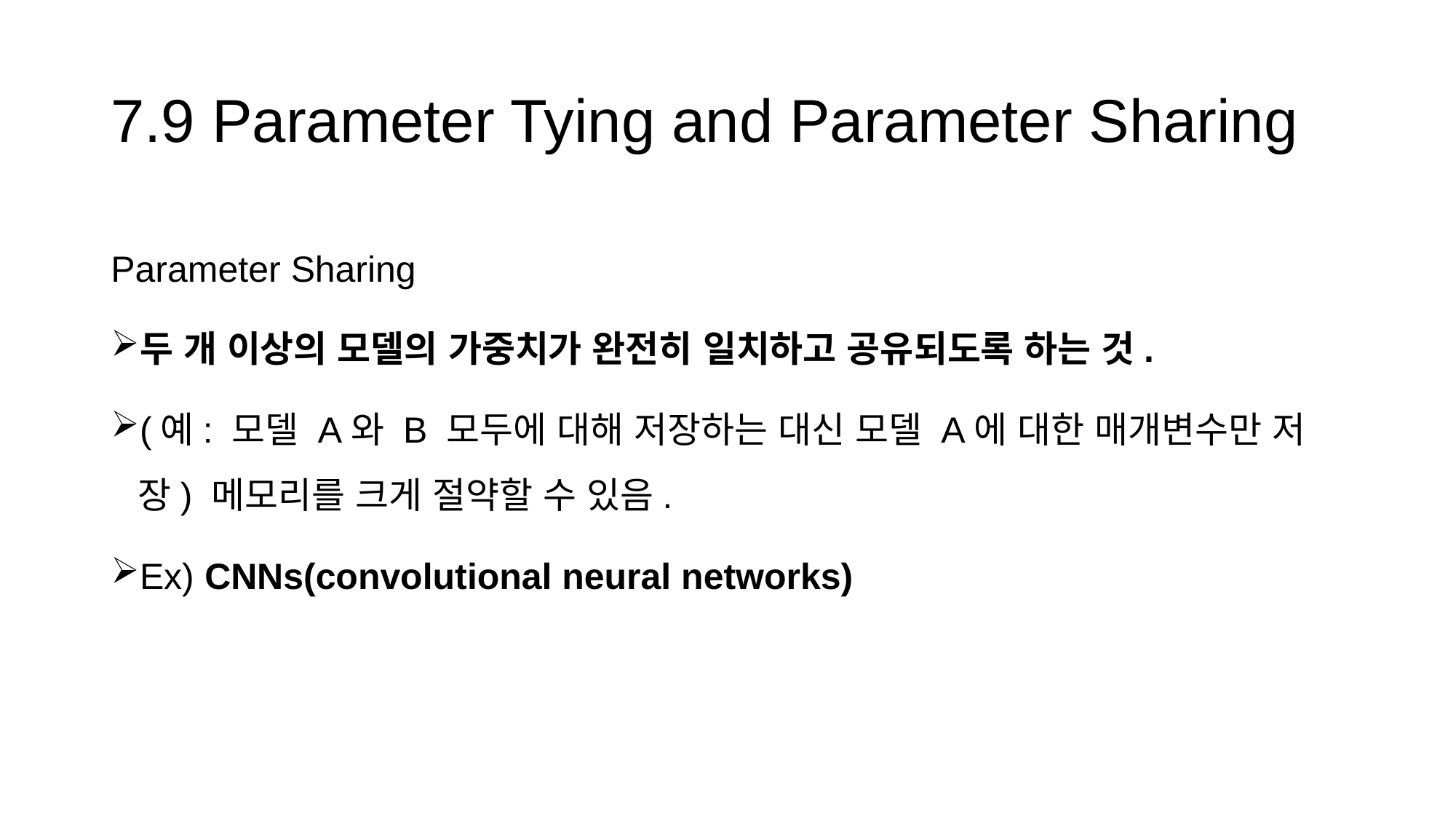

# 7.9 Parameter Tying and Parameter Sharing
Parameter Sharing
두 개 이상의 모델의 가중치가 완전히 일치하고 공유되도록 하는 것.
(예: 모델 A와 B 모두에 대해 저장하는 대신 모델 A에 대한 매개변수만 저장) 메모리를 크게 절약할 수 있음.
Ex) CNNs(convolutional neural networks)